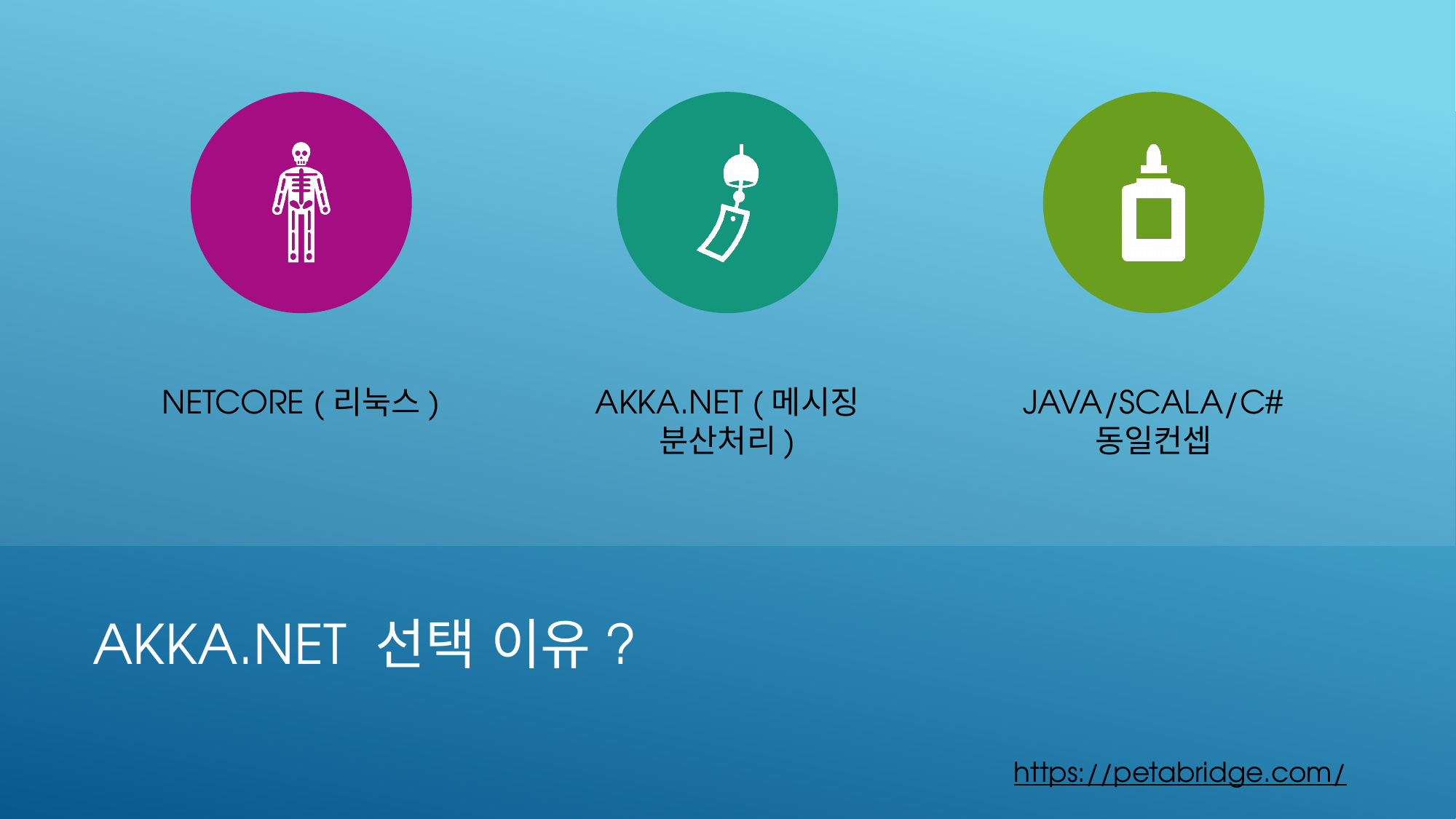

NetCore (리눅스)
AKKA.NET (메시징 분산처리)
JAVA/SCALA/C# 동일컨셉
# AKKA.NET 선택 이유?
https://petabridge.com/